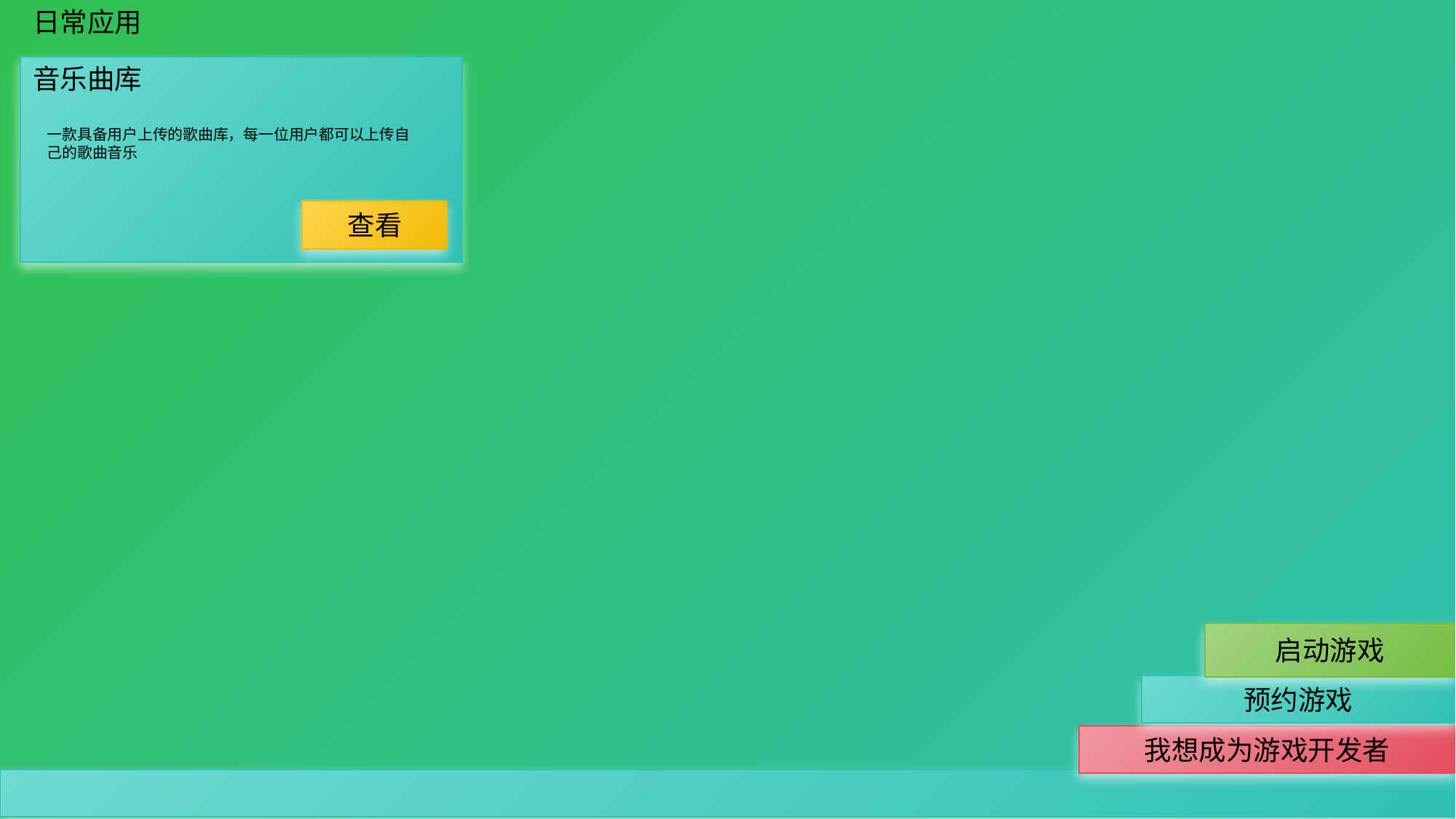

日常应用

音乐曲库
一款具备用户上传的歌曲库，每一位用户都可以上传自己的歌曲音乐
查看
启动游戏
预约游戏
我想成为游戏开发者